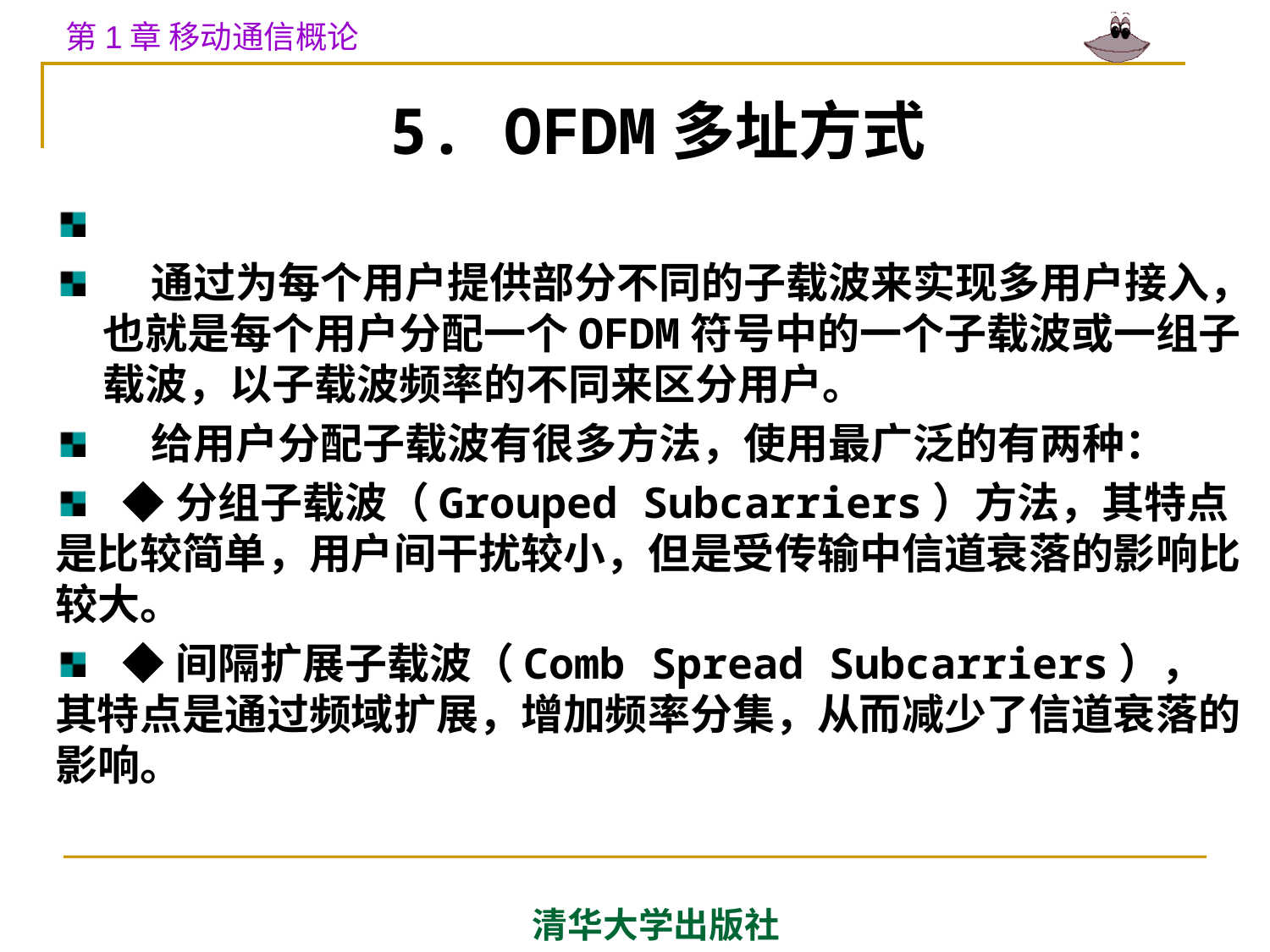

# 5. OFDM多址方式

    通过为每个用户提供部分不同的子载波来实现多用户接入，也就是每个用户分配一个OFDM符号中的一个子载波或一组子载波，以子载波频率的不同来区分用户。
    给用户分配子载波有很多方法，使用最广泛的有两种：
    ◆分组子载波（Grouped Subcarriers）方法，其特点是比较简单，用户间干扰较小，但是受传输中信道衰落的影响比较大。
    ◆间隔扩展子载波（Comb Spread Subcarriers），其特点是通过频域扩展，增加频率分集，从而减少了信道衰落的影响。